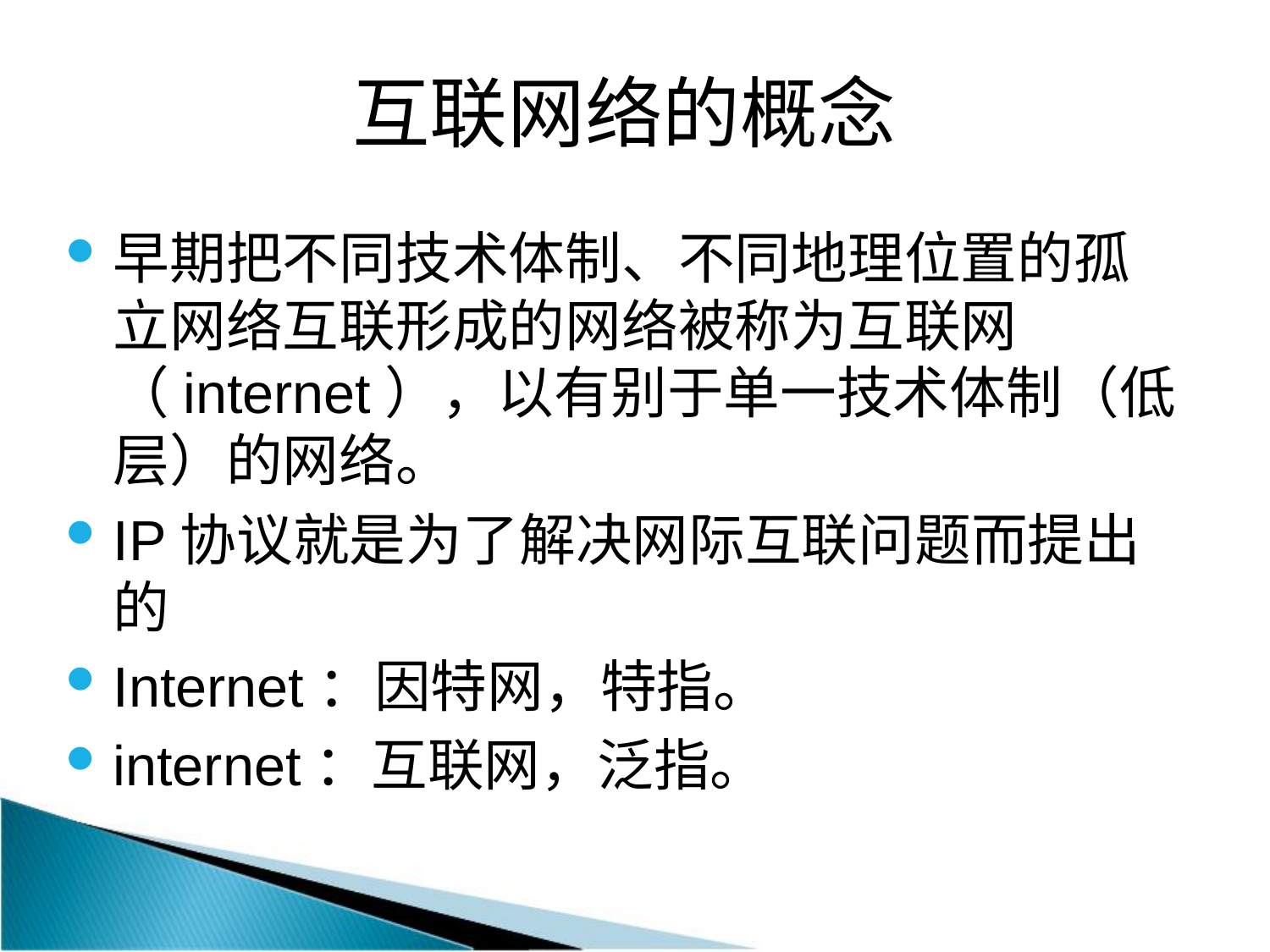

# 互联网络的概念
早期把不同技术体制、不同地理位置的孤立网络互联形成的网络被称为互联网（internet），以有别于单一技术体制（低层）的网络。
IP协议就是为了解决网际互联问题而提出的
Internet：因特网，特指。
internet：互联网，泛指。